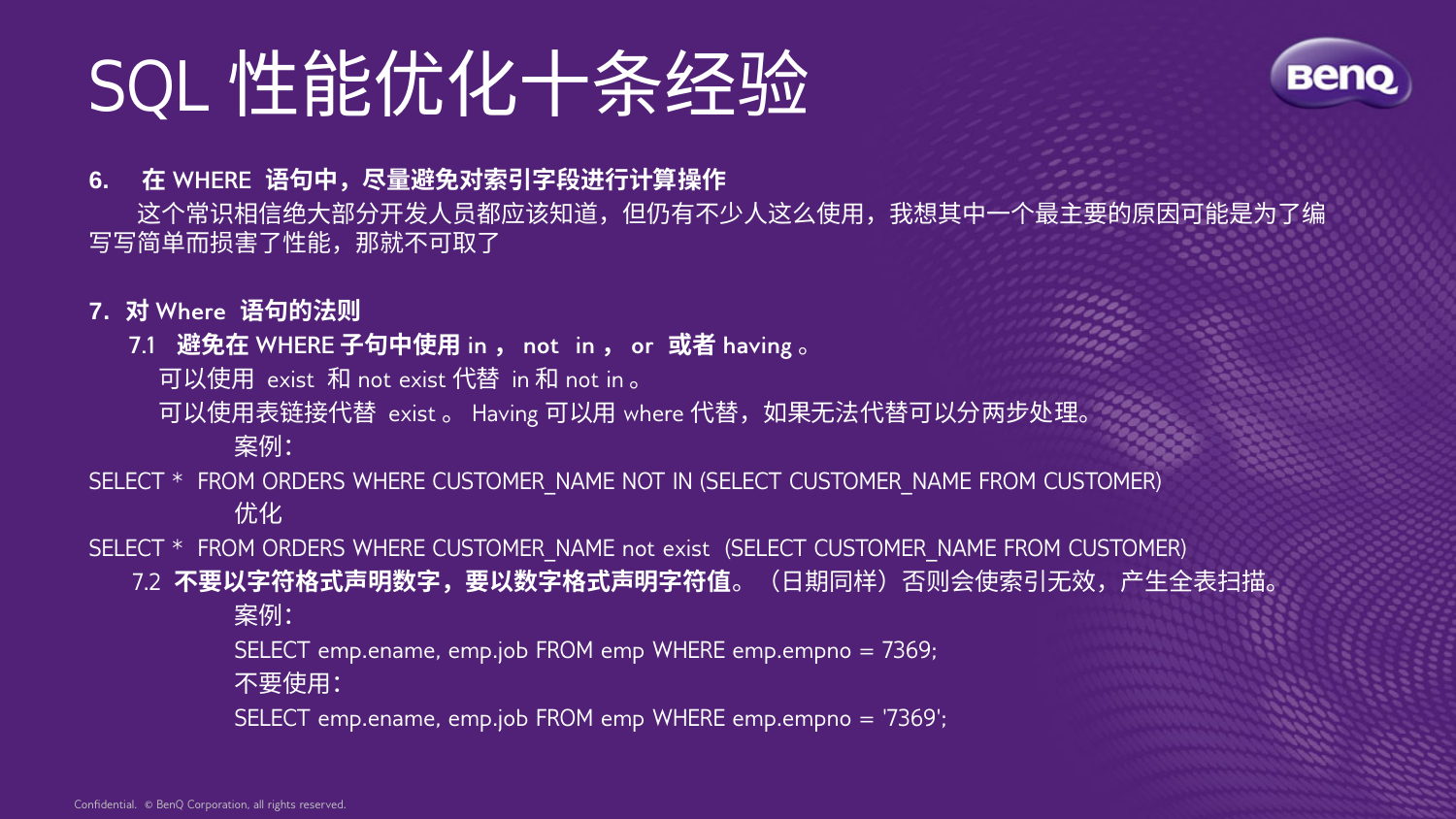

SQL性能优化十条经验
6.    在WHERE 语句中，尽量避免对索引字段进行计算操作
        这个常识相信绝大部分开发人员都应该知道，但仍有不少人这么使用，我想其中一个最主要的原因可能是为了编写写简单而损害了性能，那就不可取了

对Where 语句的法则
     7.1  避免在WHERE子句中使用in，not  in，or 或者having。
            可以使用 exist 和not exist代替 in和not in。
            可以使用表链接代替 exist。Having可以用where代替，如果无法代替可以分两步处理。
	案例：
SELECT *  FROM ORDERS WHERE CUSTOMER_NAME NOT IN (SELECT CUSTOMER_NAME FROM CUSTOMER)
	优化
SELECT *  FROM ORDERS WHERE CUSTOMER_NAME not exist  (SELECT CUSTOMER_NAME FROM CUSTOMER)
      7.2 不要以字符格式声明数字，要以数字格式声明字符值。（日期同样）否则会使索引无效，产生全表扫描。
	案例：
	SELECT emp.ename, emp.job FROM emp WHERE emp.empno = 7369;
	不要使用：
	SELECT emp.ename, emp.job FROM emp WHERE emp.empno = '7369';